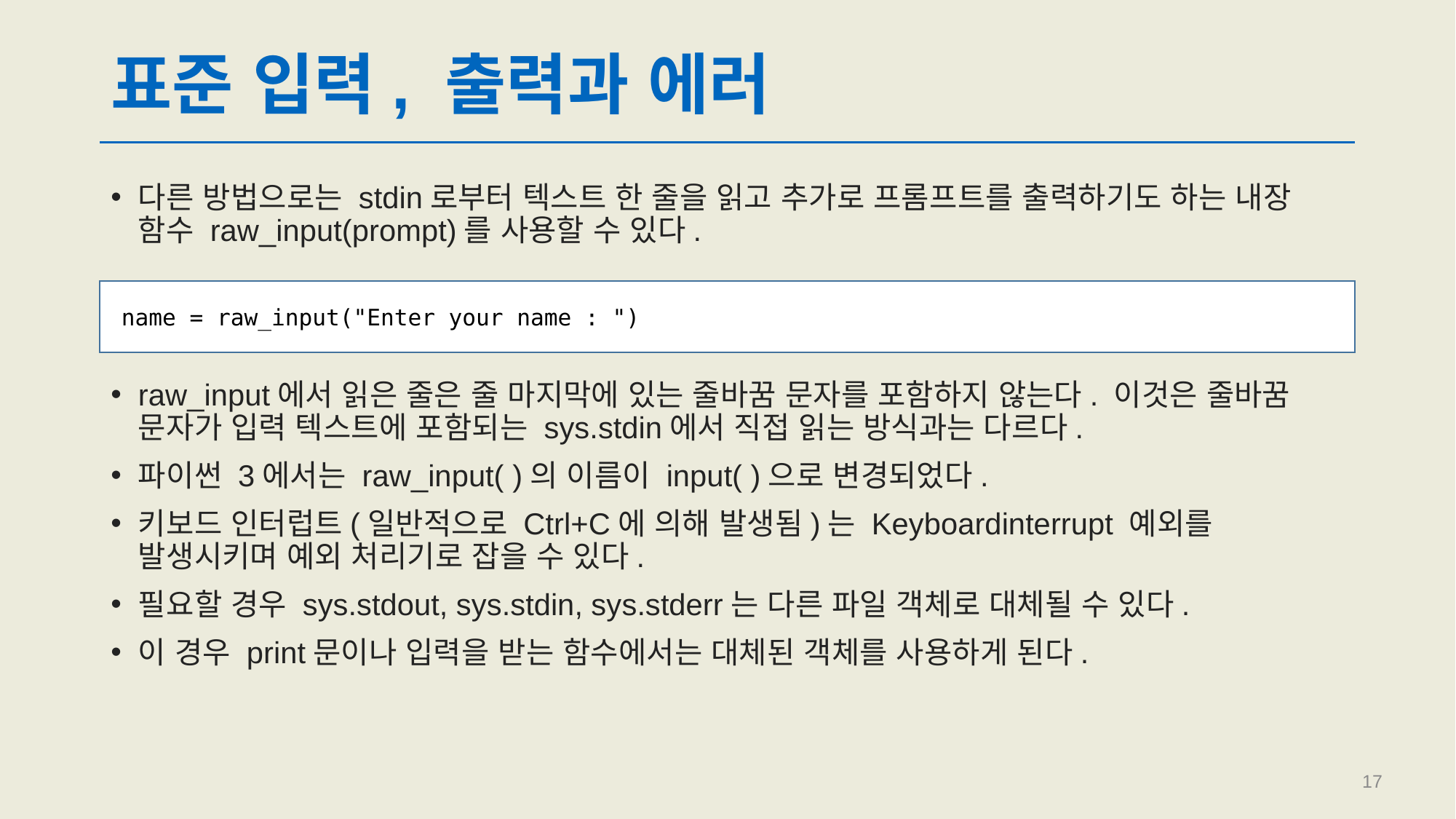

# 표준 입력, 출력과 에러
다른 방법으로는 stdin로부터 텍스트 한 줄을 읽고 추가로 프롬프트를 출력하기도 하는 내장 함수 raw_input(prompt)를 사용할 수 있다.
name = raw_input("Enter your name : ")
raw_input에서 읽은 줄은 줄 마지막에 있는 줄바꿈 문자를 포함하지 않는다. 이것은 줄바꿈 문자가 입력 텍스트에 포함되는 sys.stdin에서 직접 읽는 방식과는 다르다.
파이썬 3에서는 raw_input( )의 이름이 input( )으로 변경되었다.
키보드 인터럽트(일반적으로 Ctrl+C에 의해 발생됨)는 Keyboardinterrupt 예외를 발생시키며 예외 처리기로 잡을 수 있다.
필요할 경우 sys.stdout, sys.stdin, sys.stderr는 다른 파일 객체로 대체될 수 있다.
이 경우 print문이나 입력을 받는 함수에서는 대체된 객체를 사용하게 된다.
17